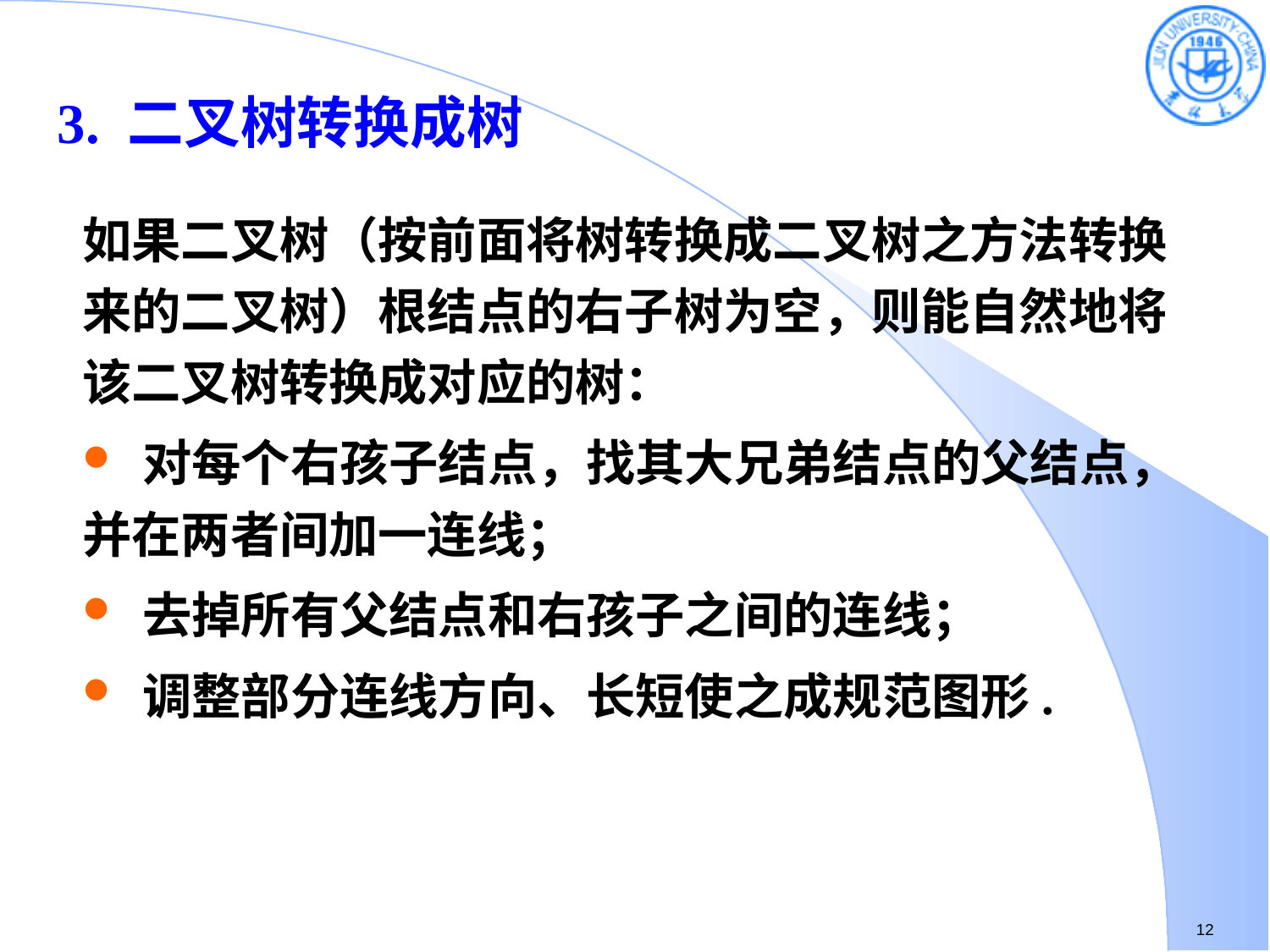

3. 二叉树转换成树
如果二叉树（按前面将树转换成二叉树之方法转换来的二叉树）根结点的右子树为空，则能自然地将该二叉树转换成对应的树：
 对每个右孩子结点，找其大兄弟结点的父结点，并在两者间加一连线；
 去掉所有父结点和右孩子之间的连线；
 调整部分连线方向、长短使之成规范图形.